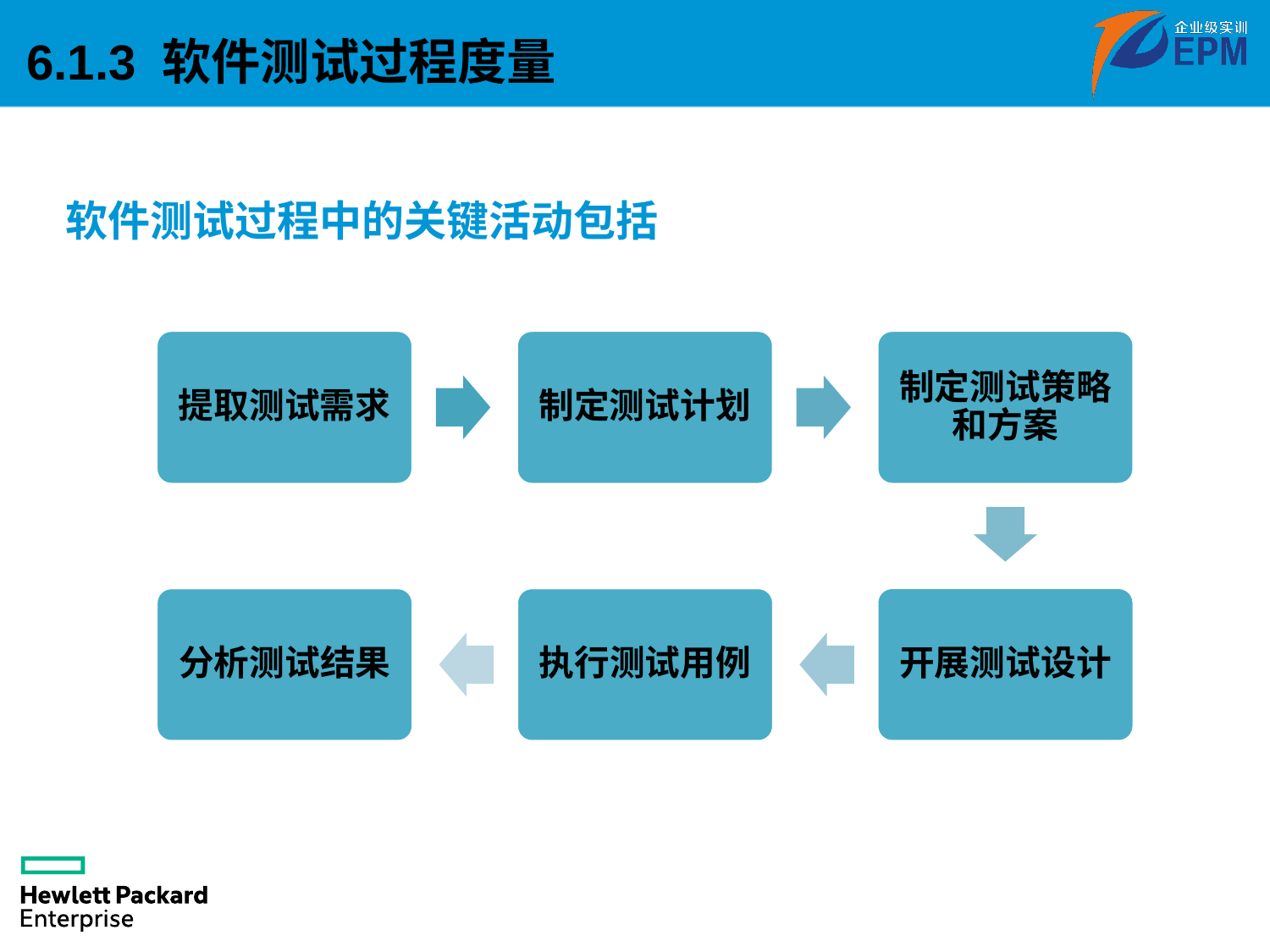

6.1.3 软件测试过程度量
软件测试过程中的关键活动包括
提取测试需求
制定测试计划

制定测试策略和方案

开展测试设计
分析测试结果

执行测试用例